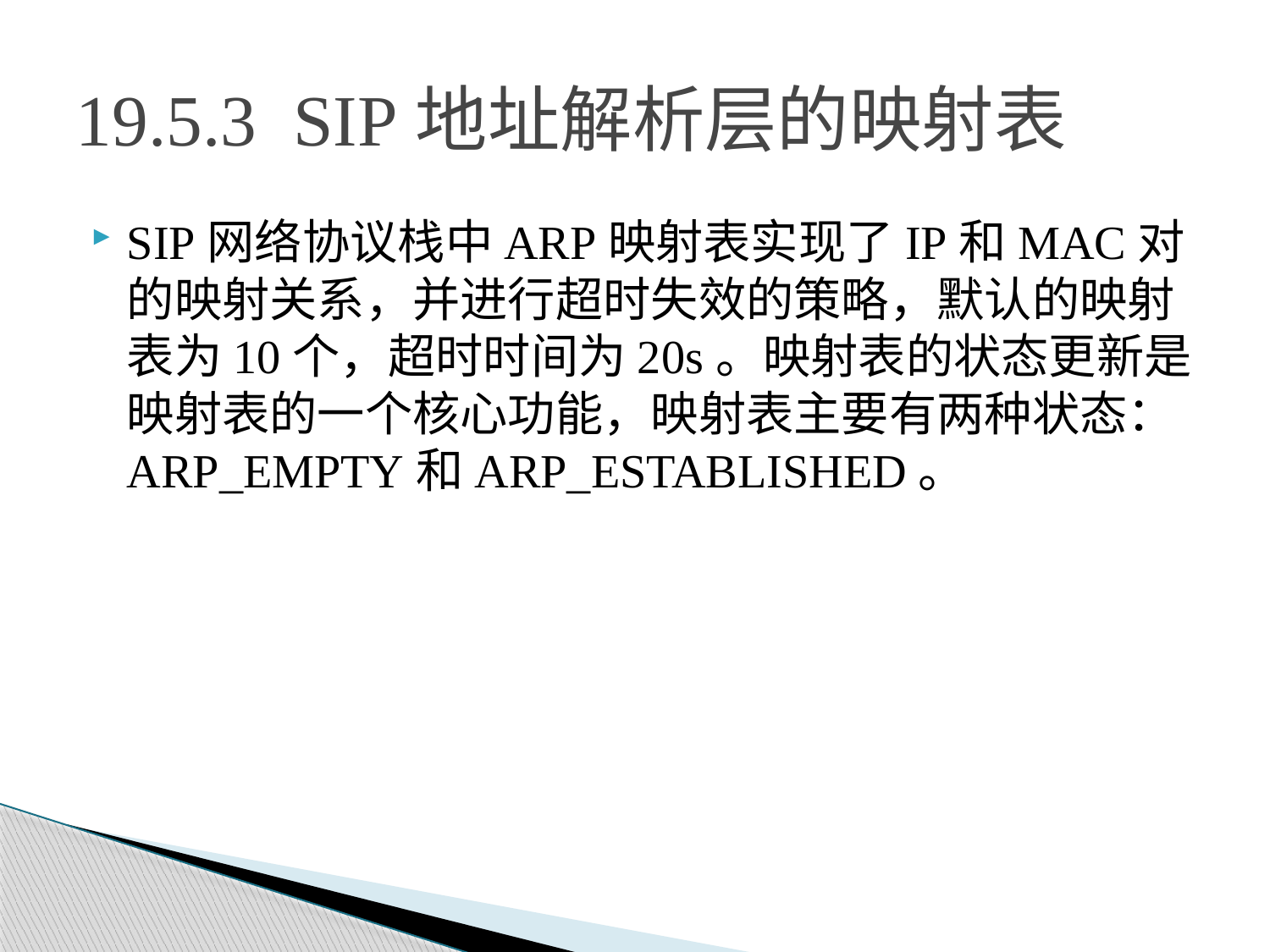

# 19.5.3  SIP地址解析层的映射表
SIP网络协议栈中ARP映射表实现了IP和MAC对的映射关系，并进行超时失效的策略，默认的映射表为10个，超时时间为20s。映射表的状态更新是映射表的一个核心功能，映射表主要有两种状态：ARP_EMPTY和ARP_ESTABLISHED。